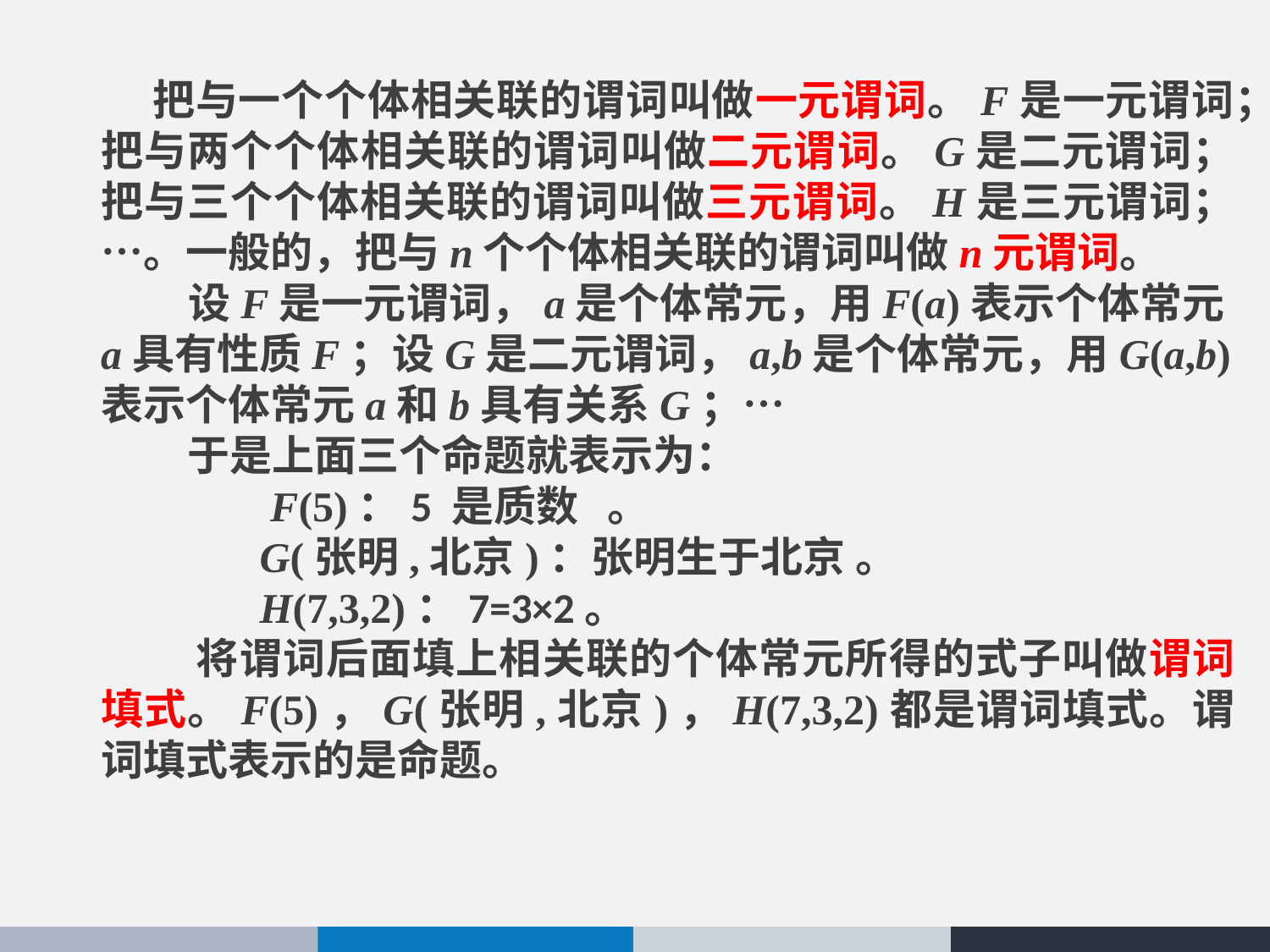

把与一个个体相关联的谓词叫做一元谓词。F是一元谓词；把与两个个体相关联的谓词叫做二元谓词。G是二元谓词；把与三个个体相关联的谓词叫做三元谓词。H是三元谓词；…。一般的，把与n个个体相关联的谓词叫做n元谓词。
        设F是一元谓词，a是个体常元，用F(a)表示个体常元a具有性质F；设G是二元谓词，a,b是个体常元，用G(a,b)表示个体常元a和b具有关系G；…
        于是上面三个命题就表示为：
                F(5)：5 是质数   。
               G(张明,北京)：张明生于北京 。
               H(7,3,2)：7=3×2。
        将谓词后面填上相关联的个体常元所得的式子叫做谓词填式。F(5)，G(张明,北京)，H(7,3,2)都是谓词填式。谓词填式表示的是命题。